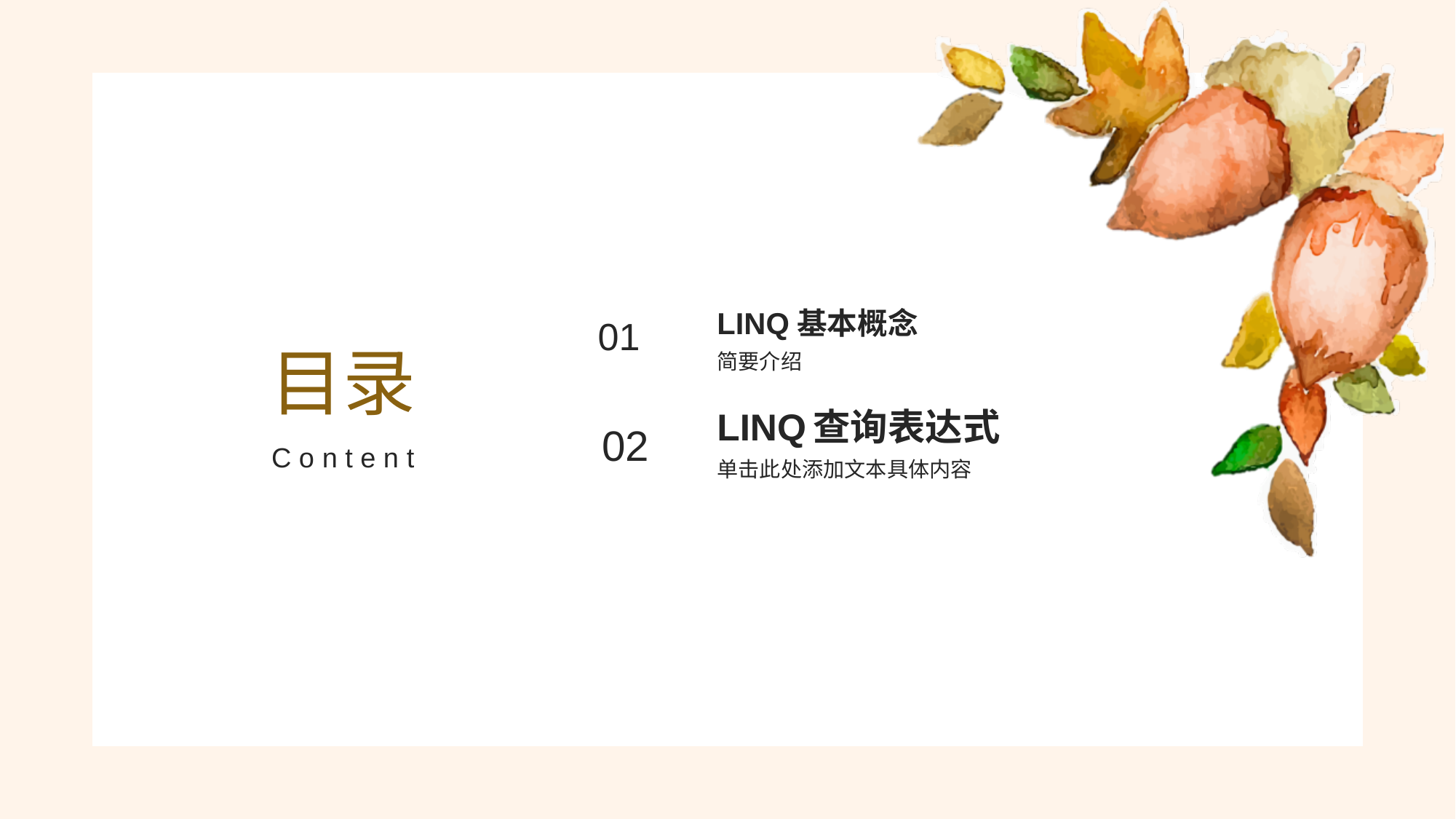

LINQ基本概念
01
目录
简要介绍
LINQ查询表达式
02
C o n t e n t
单击此处添加文本具体内容